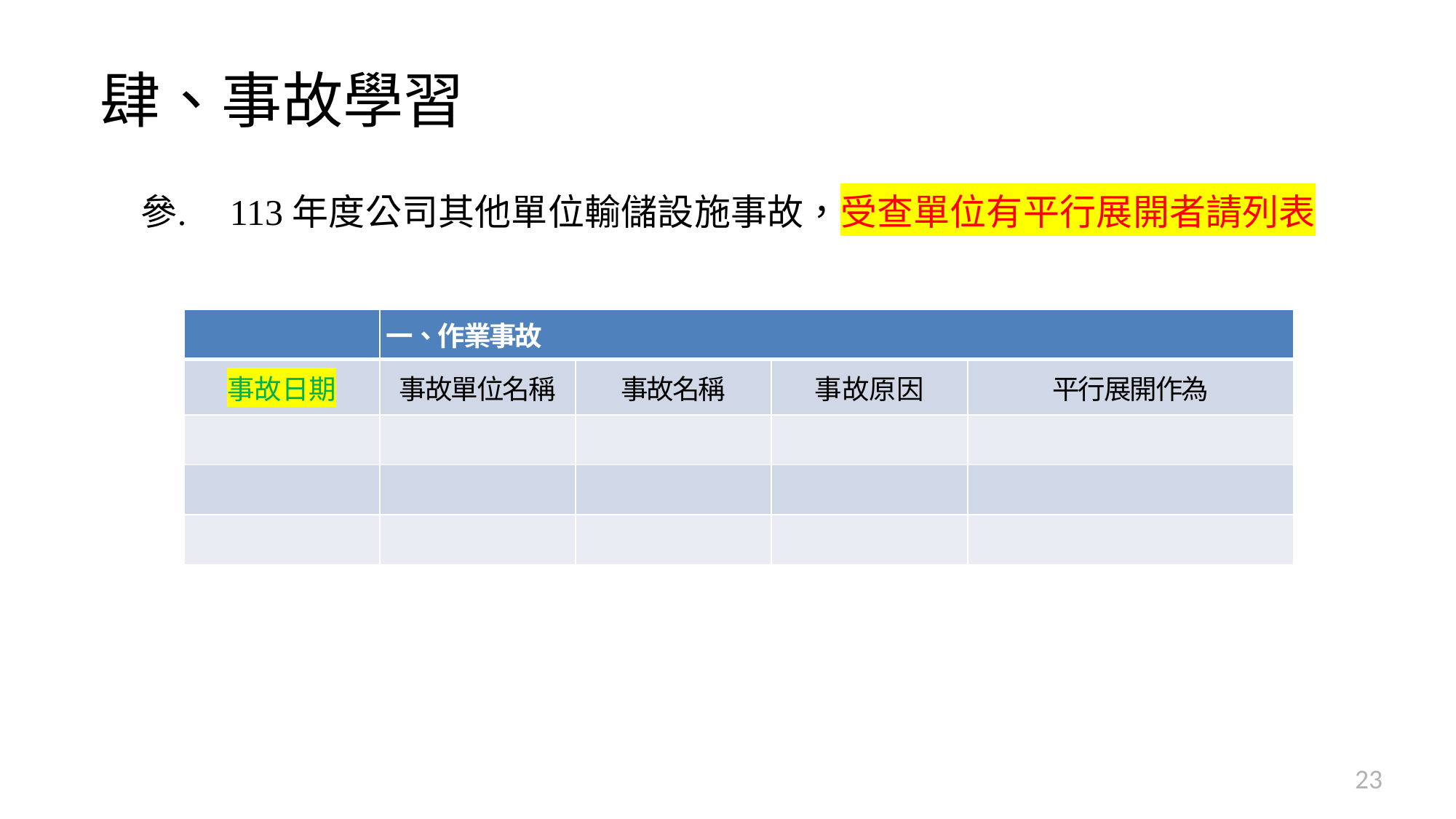

# 肆、事故學習
113年度公司其他單位輸儲設施事故，受查單位有平行展開者請列表
|  | 一、作業事故 |  |  |  |
| --- | --- | --- | --- | --- |
| 事故日期 | 事故單位名稱 | 事故名稱 | 事故原因 | 平行展開作為 |
|  |  |  |  |  |
|  |  |  |  |  |
|  |  |  |  |  |
23